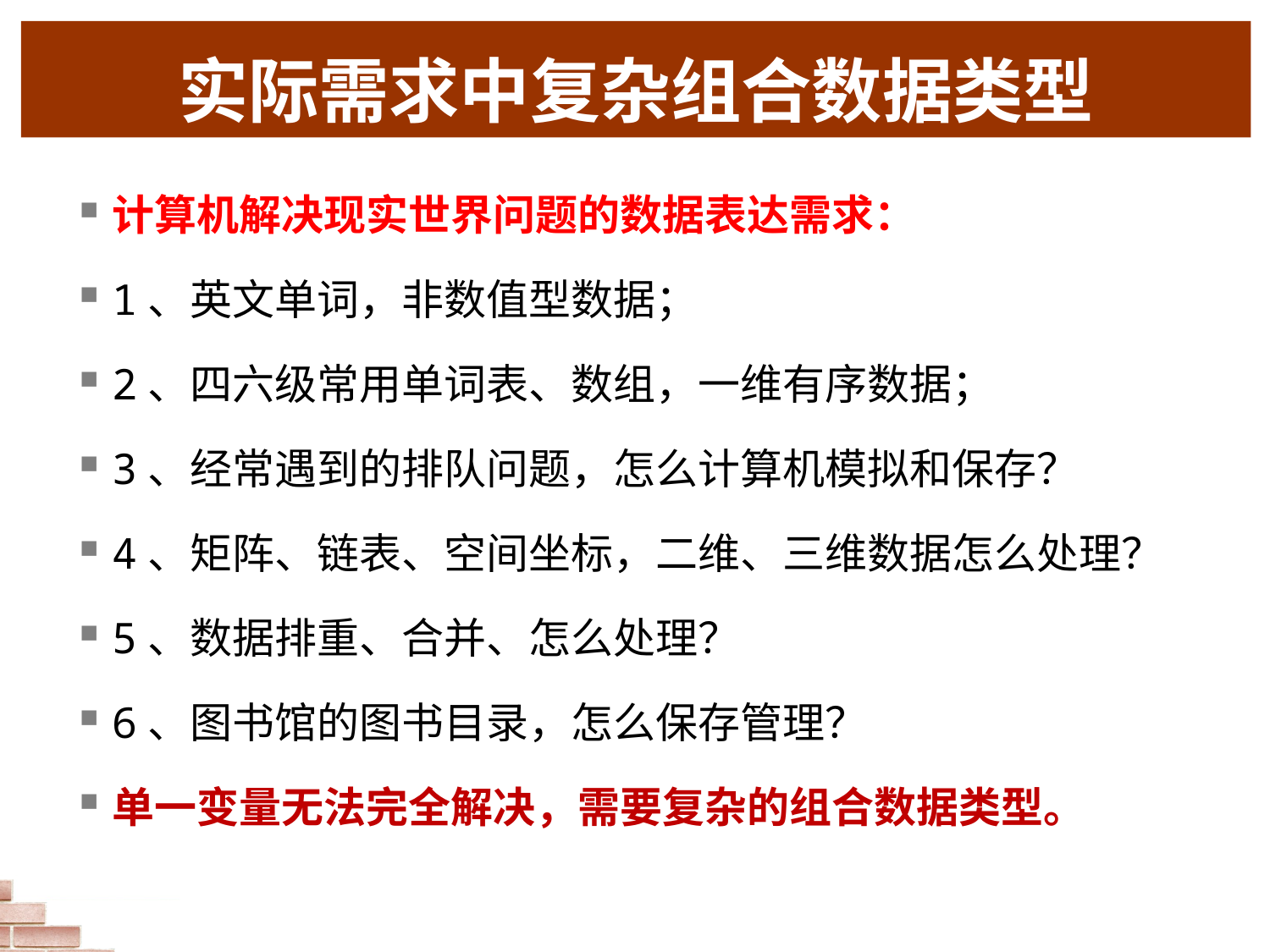

实际需求中复杂组合数据类型
计算机解决现实世界问题的数据表达需求：
1、英文单词，非数值型数据；
2、四六级常用单词表、数组，一维有序数据；
3、经常遇到的排队问题，怎么计算机模拟和保存？
4、矩阵、链表、空间坐标，二维、三维数据怎么处理？
5、数据排重、合并、怎么处理？
6、图书馆的图书目录，怎么保存管理？
单一变量无法完全解决，需要复杂的组合数据类型。